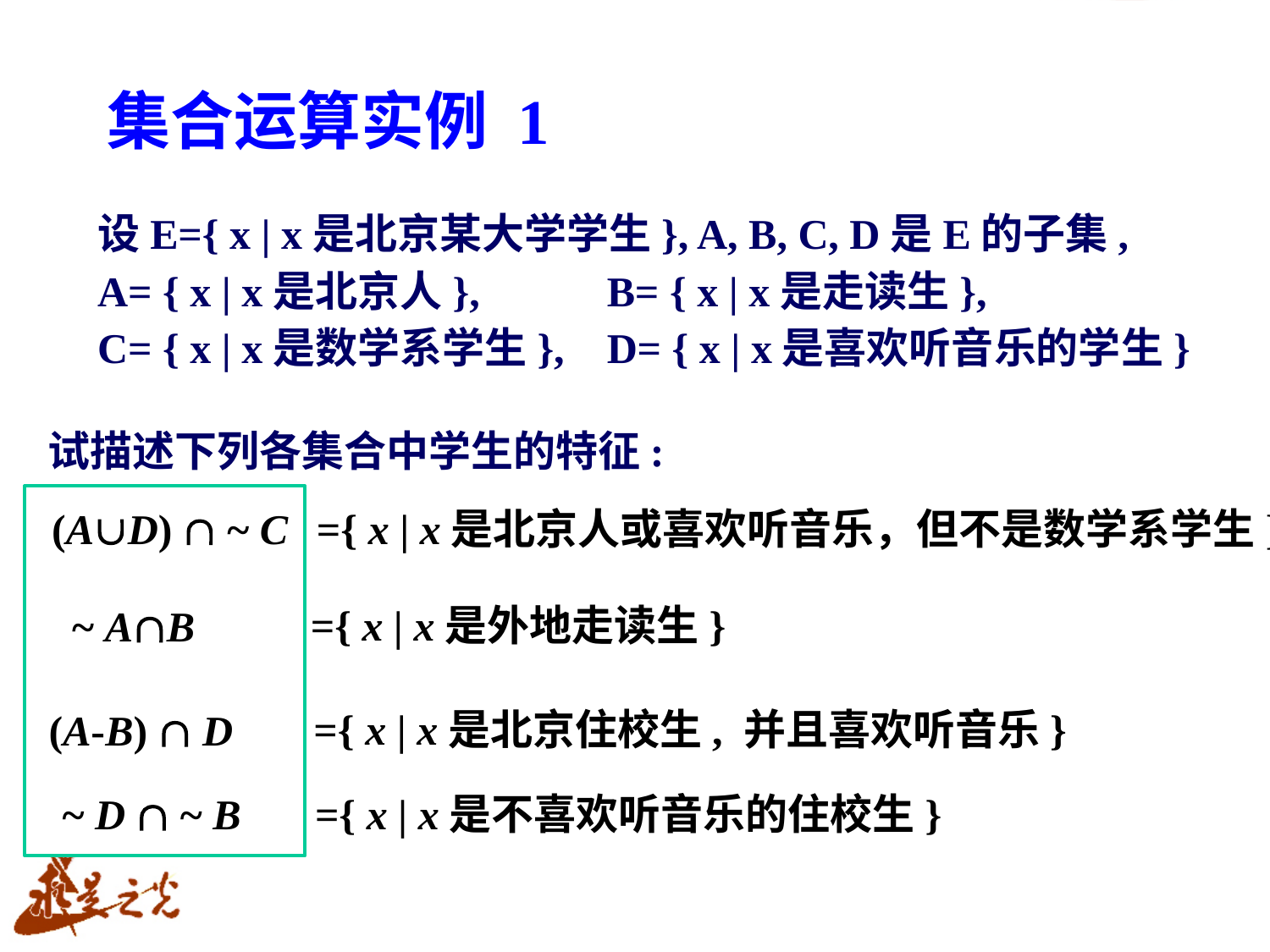

# 集合运算实例 1
设E={ x | x是北京某大学学生}, A, B, C, D是E的子集,
A= { x | x是北京人},            B= { x | x是走读生},
C= { x | x是数学系学生},    D= { x | x是喜欢听音乐的学生}
试描述下列各集合中学生的特征:

(A∪D) ∩ ~ C
={ x | x是北京人或喜欢听音乐，但不是数学系学生}
={ x | x是外地走读生}
~ A∩B
={ x | x是北京住校生, 并且喜欢听音乐}
(A-B) ∩ D
~ D ∩ ~ B
  ={ x | x是不喜欢听音乐的住校生}
17